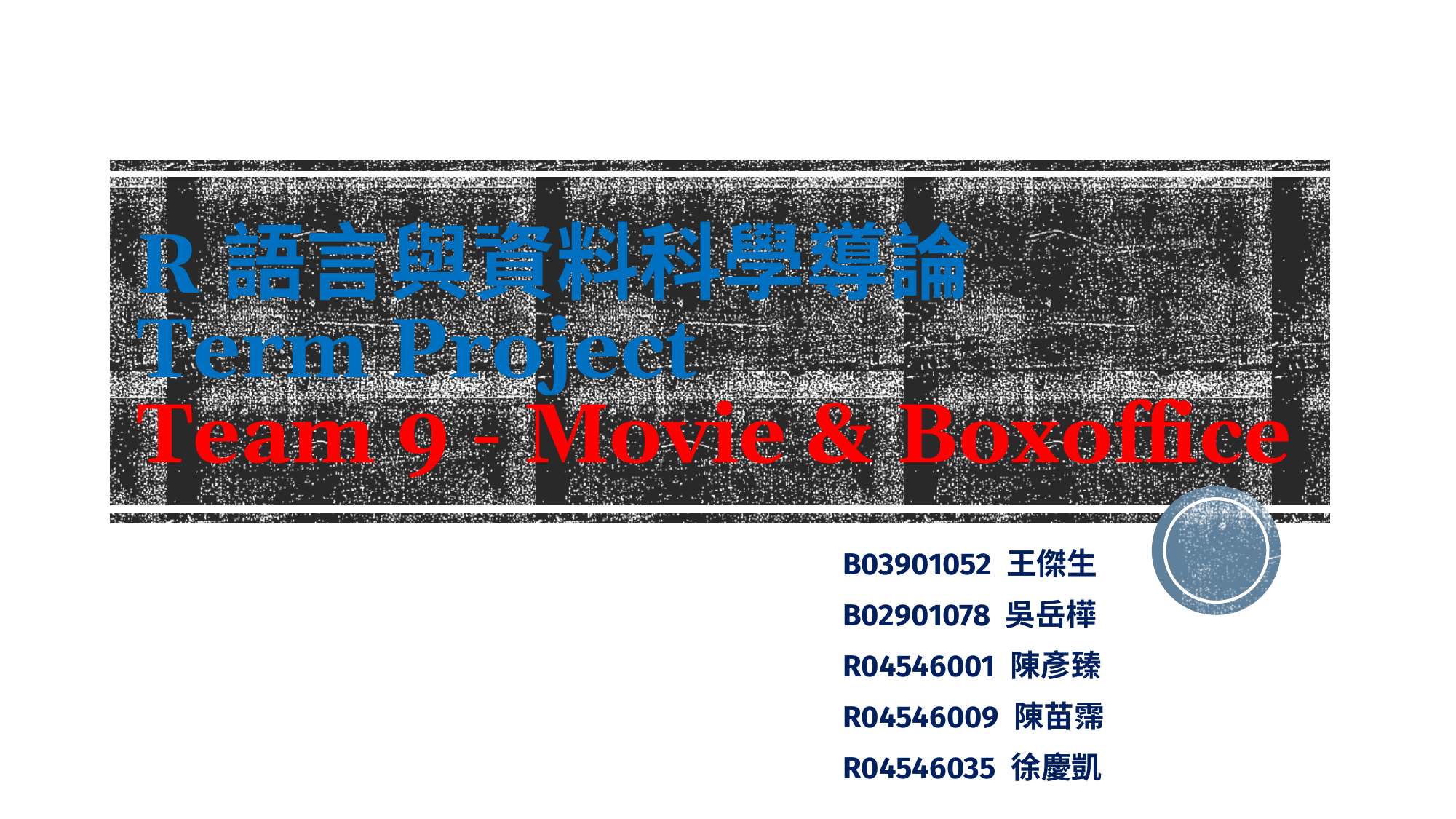

# R語言與資料科學導論 Term Project Team 9 - Movie & Boxoffice
B03901052 王傑生
B02901078 吳岳樺
R04546001 陳彥臻
R04546009 陳苗霈
R04546035 徐慶凱